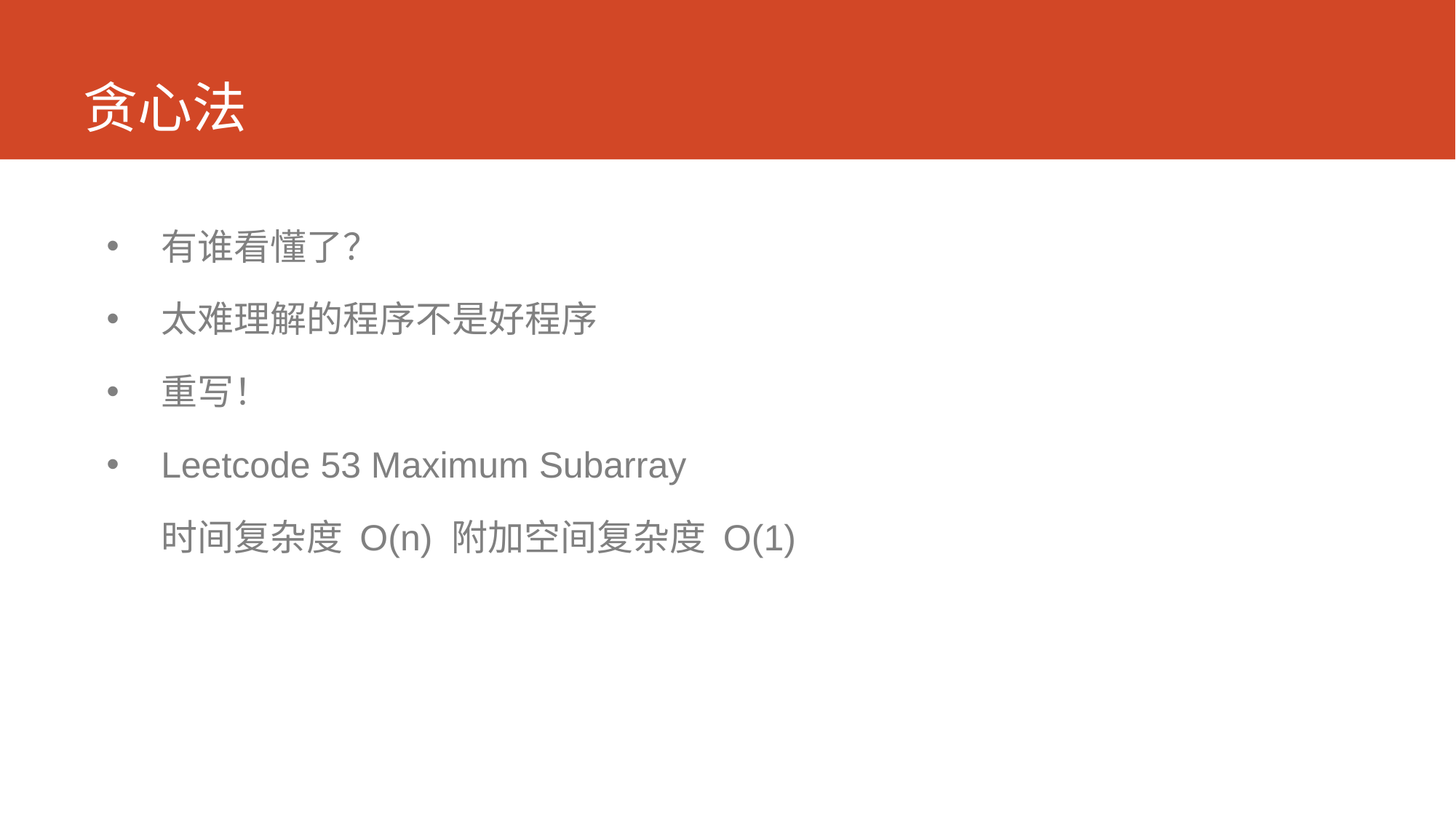

# 贪心法
有谁看懂了？
太难理解的程序不是好程序
重写！
Leetcode 53 Maximum Subarray
时间复杂度 O(n) 附加空间复杂度 O(1)